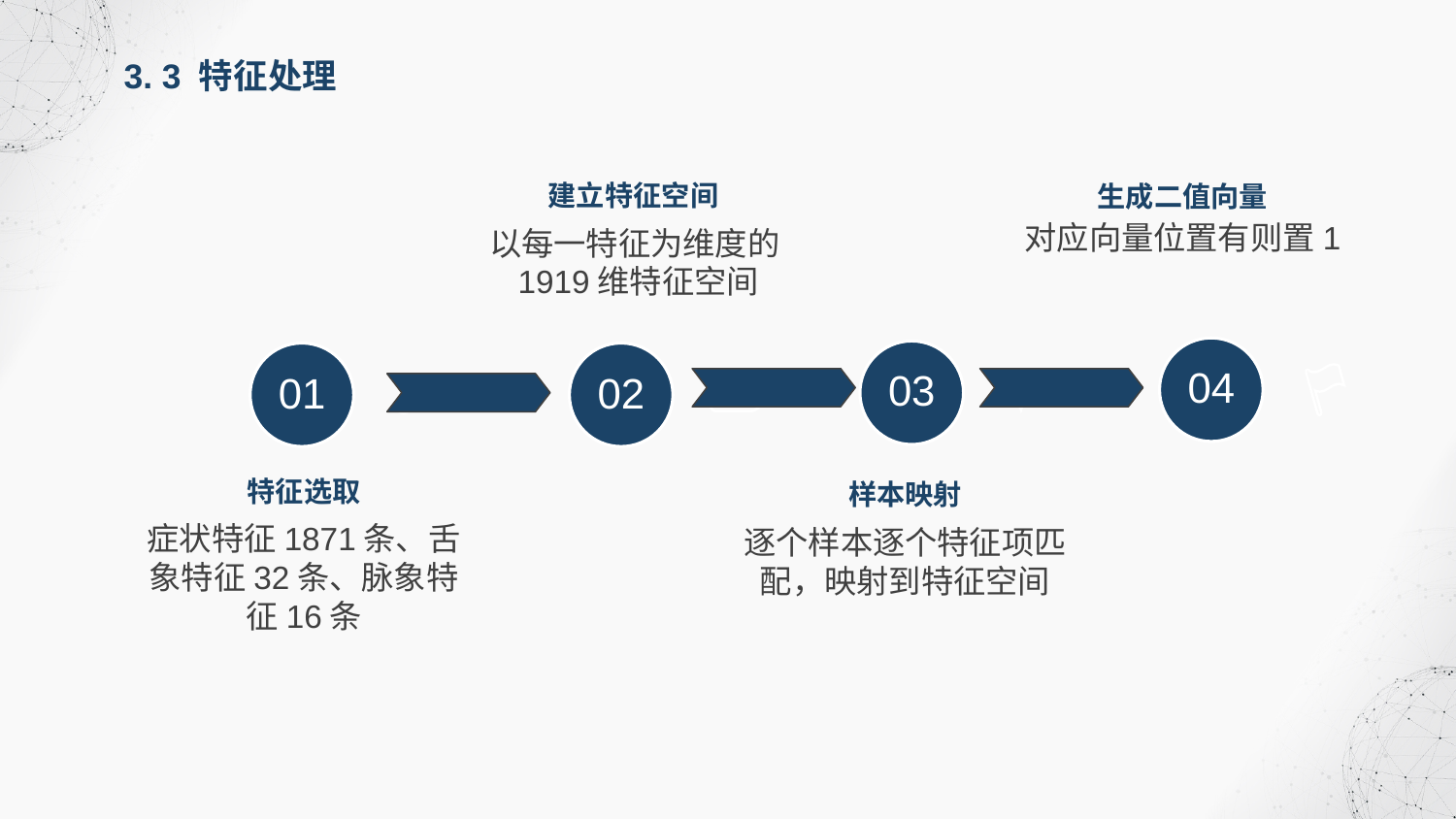

3. 3 特征处理
建立特征空间
生成二值向量
对应向量位置有则置1
以每一特征为维度的1919维特征空间
04

03

02

01

特征选取
样本映射
症状特征1871条、舌象特征32条、脉象特征16条
逐个样本逐个特征项匹配，映射到特征空间